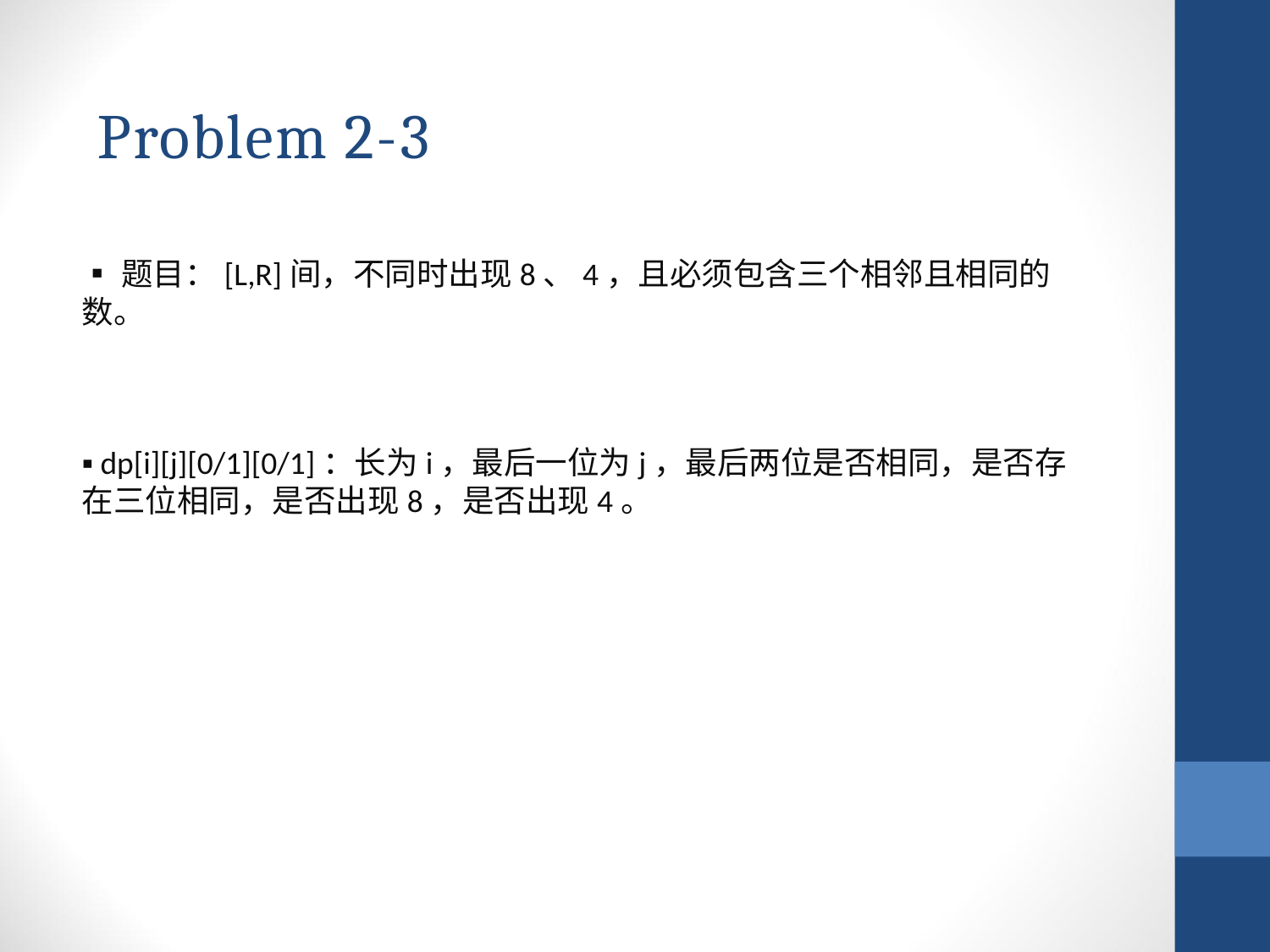

Problem 2-3
▪题目：[L,R]间，不同时出现8、4，且必须包含三个相邻且相同的数。
▪ dp[i][j][0/1][0/1]：长为i，最后一位为j，最后两位是否相同，是否存在三位相同，是否出现8，是否出现4。